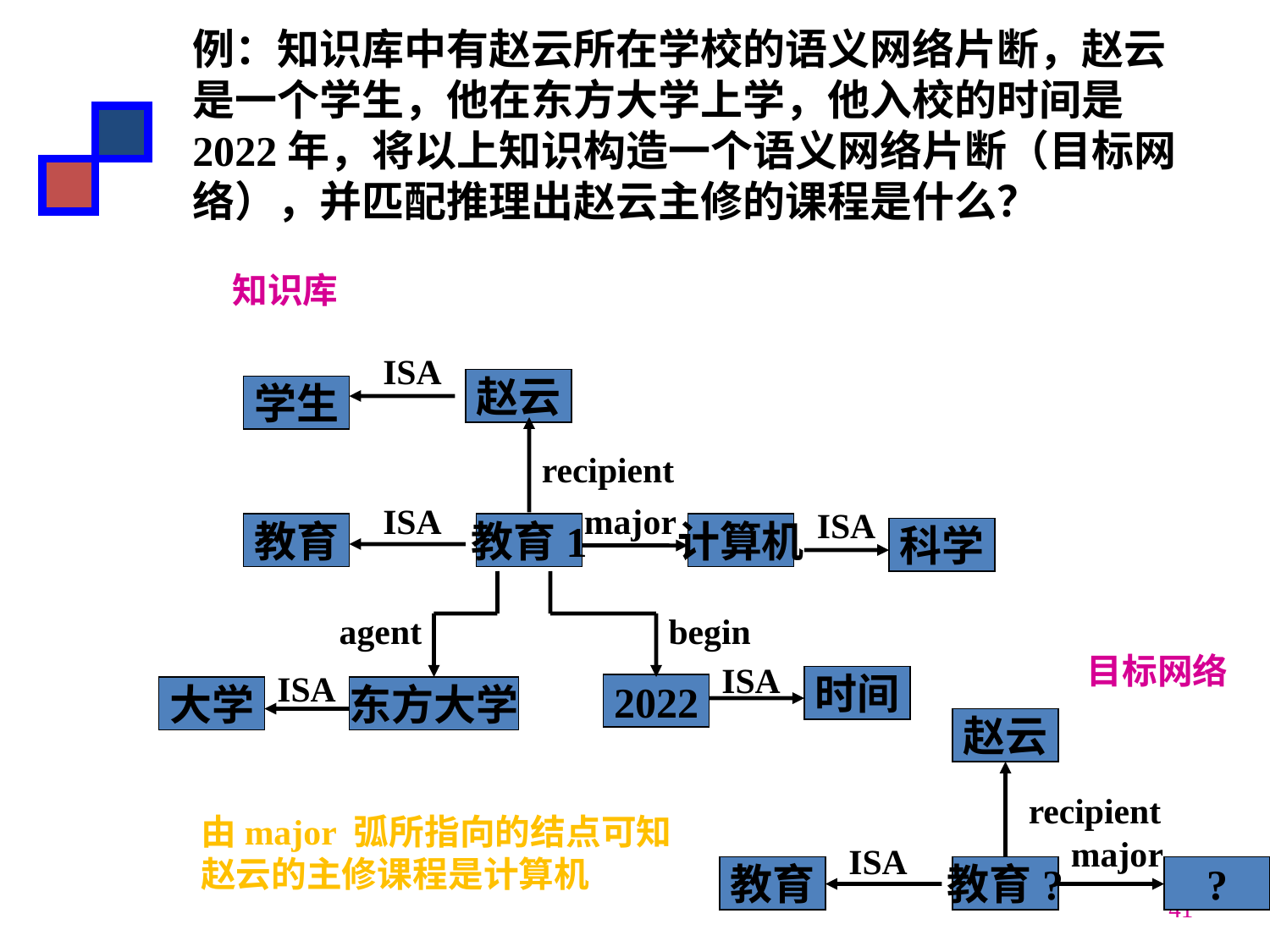

例：知识库中有赵云所在学校的语义网络片断，赵云是一个学生，他在东方大学上学，他入校的时间是2022年，将以上知识构造一个语义网络片断（目标网络），并匹配推理出赵云主修的课程是什么？
知识库
ISA
赵云
学生

recipient
ISA
major
ISA
教育
教育1
计算机
科学

agent

begin
目标网络
ISA
ISA
时间
2022
大学
东方大学

赵云

recipient
major
ISA
教育?
?

教育
由major 弧所指向的结点可知赵云的主修课程是计算机
41